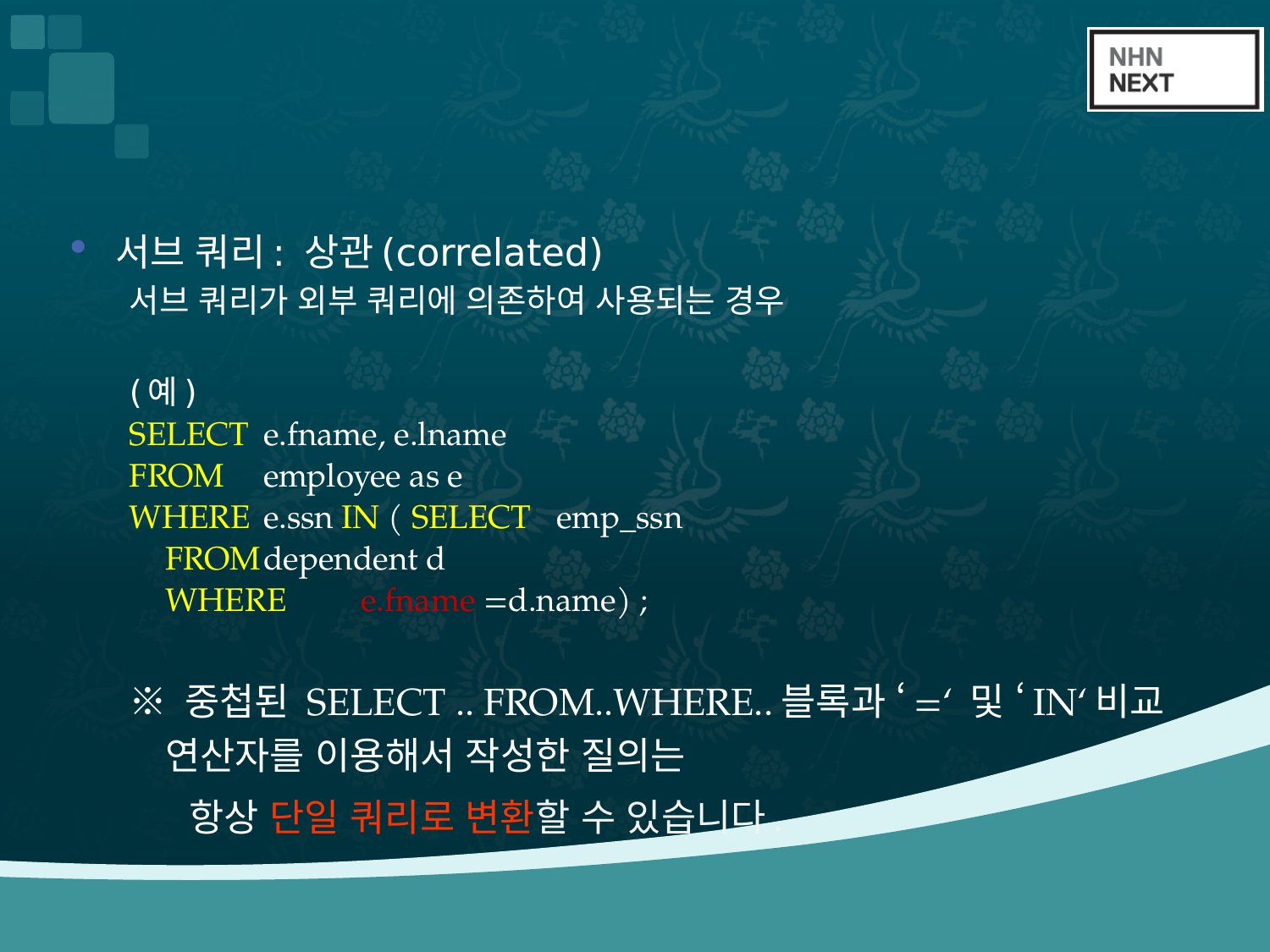

#
서브 쿼리: 상관(correlated)
서브 쿼리가 외부 쿼리에 의존하여 사용되는 경우

(예)
SELECT	e.fname, e.lname
FROM	employee as e
WHERE	e.ssn IN ( SELECT	emp_ssn
			FROM	dependent d
			WHERE	e.fname =d.name) ;

※ 중첩된 SELECT .. FROM..WHERE..블록과 ‘=‘ 및 ‘IN‘비교 연산자를 이용해서 작성한 질의는
     항상 단일 쿼리로 변환할 수 있습니다.